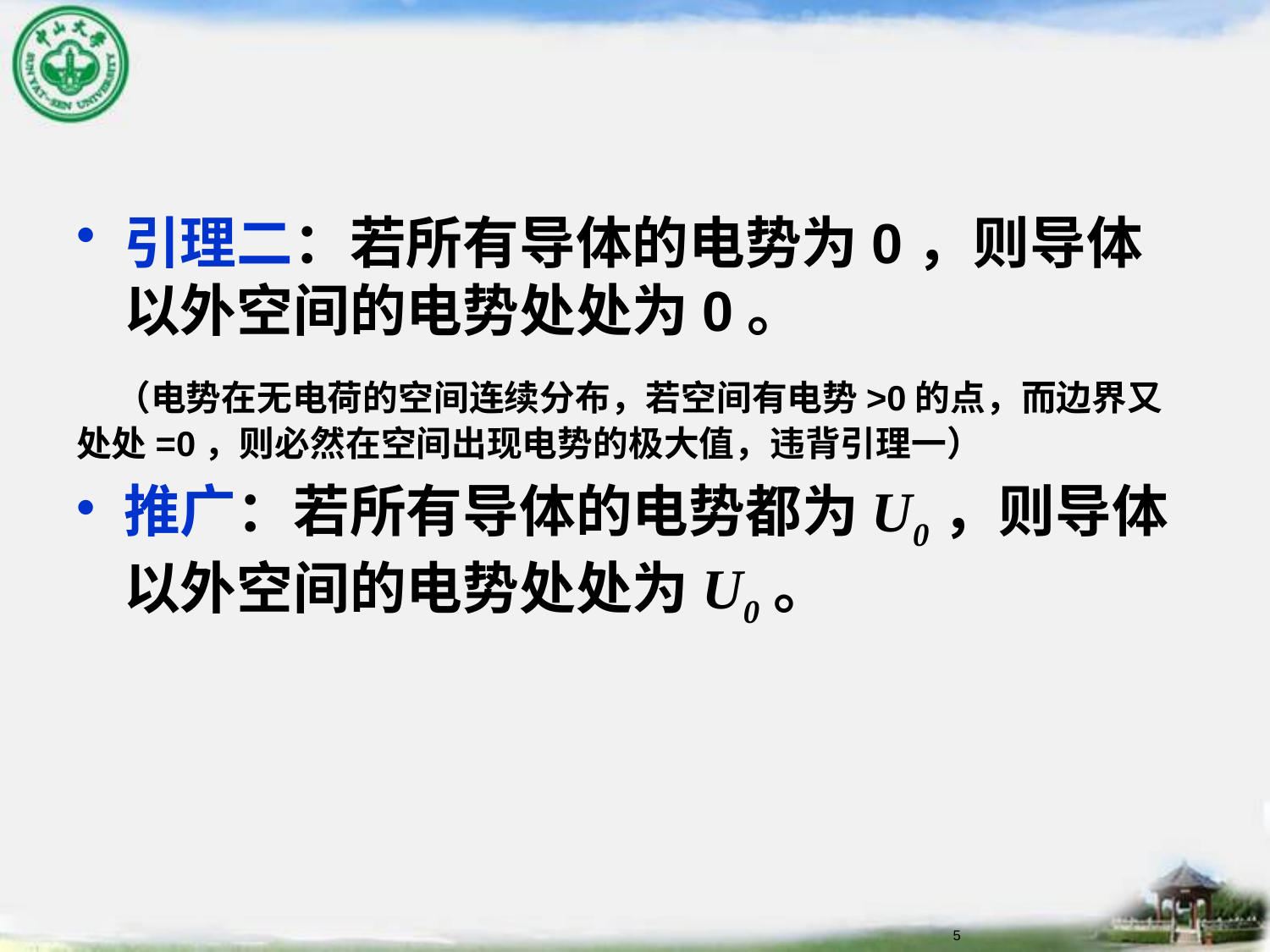

引理二：若所有导体的电势为0，则导体以外空间的电势处处为0。
  （电势在无电荷的空间连续分布，若空间有电势>0的点，而边界又处处=0，则必然在空间出现电势的极大值，违背引理一）
推广：若所有导体的电势都为U0，则导体以外空间的电势处处为U0。
5